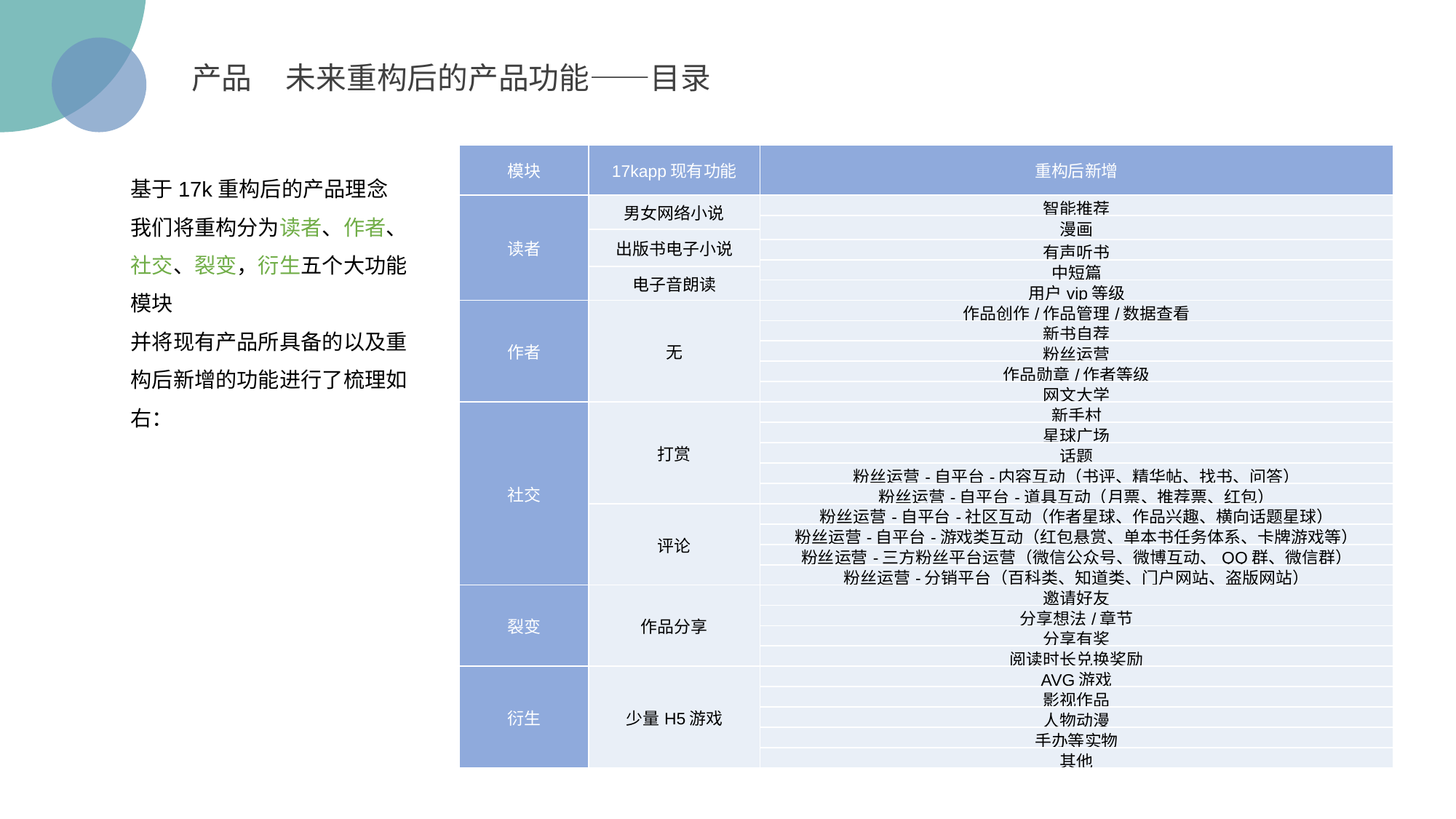

产品     未来重构后的产品功能——目录
| 模块 | 17kapp现有功能 | 重构后新增 |
| --- | --- | --- |
| 读者 | 男女网络小说 | 智能推荐 |
|  |  | 漫画 |
|  | 出版书电子小说 |  |
|  |  | 有声听书 |
|  |  | 中短篇 |
|  | 电子音朗读 |  |
|  |  | 用户vip等级 |
| 作者 | 无 | 作品创作/作品管理/数据查看 |
|  |  | 新书自荐 |
|  |  | 粉丝运营 |
|  |  | 作品勋章/作者等级 |
|  |  | 网文大学 |
| 社交 | 打赏 | 新手村 |
|  |  | 星球广场 |
|  |  | 话题 |
|  |  | 粉丝运营-自平台-内容互动（书评、精华帖、找书、问答） |
|  |  | 粉丝运营-自平台-道具互动（月票、推荐票、红包） |
|  | 评论 | 粉丝运营-自平台-社区互动（作者星球、作品兴趣、横向话题星球） |
|  |  | 粉丝运营-自平台-游戏类互动（红包悬赏、单本书任务体系、卡牌游戏等） |
|  |  | 粉丝运营-三方粉丝平台运营（微信公众号、微博互动、QQ群、微信群） |
|  |  | 粉丝运营-分销平台（百科类、知道类、门户网站、盗版网站） |
| 裂变 | 作品分享 | 邀请好友 |
|  |  | 分享想法/章节 |
|  |  | 分享有奖 |
|  |  | 阅读时长兑换奖励 |
| 衍生 | 少量H5游戏 | AVG游戏 |
|  |  | 影视作品 |
|  |  | 人物动漫 |
|  |  | 手办等实物 |
|  |  | 其他 |
基于17k重构后的产品理念
我们将重构分为读者、作者、社交、裂变，衍生五个大功能模块
并将现有产品所具备的以及重构后新增的功能进行了梳理如右：